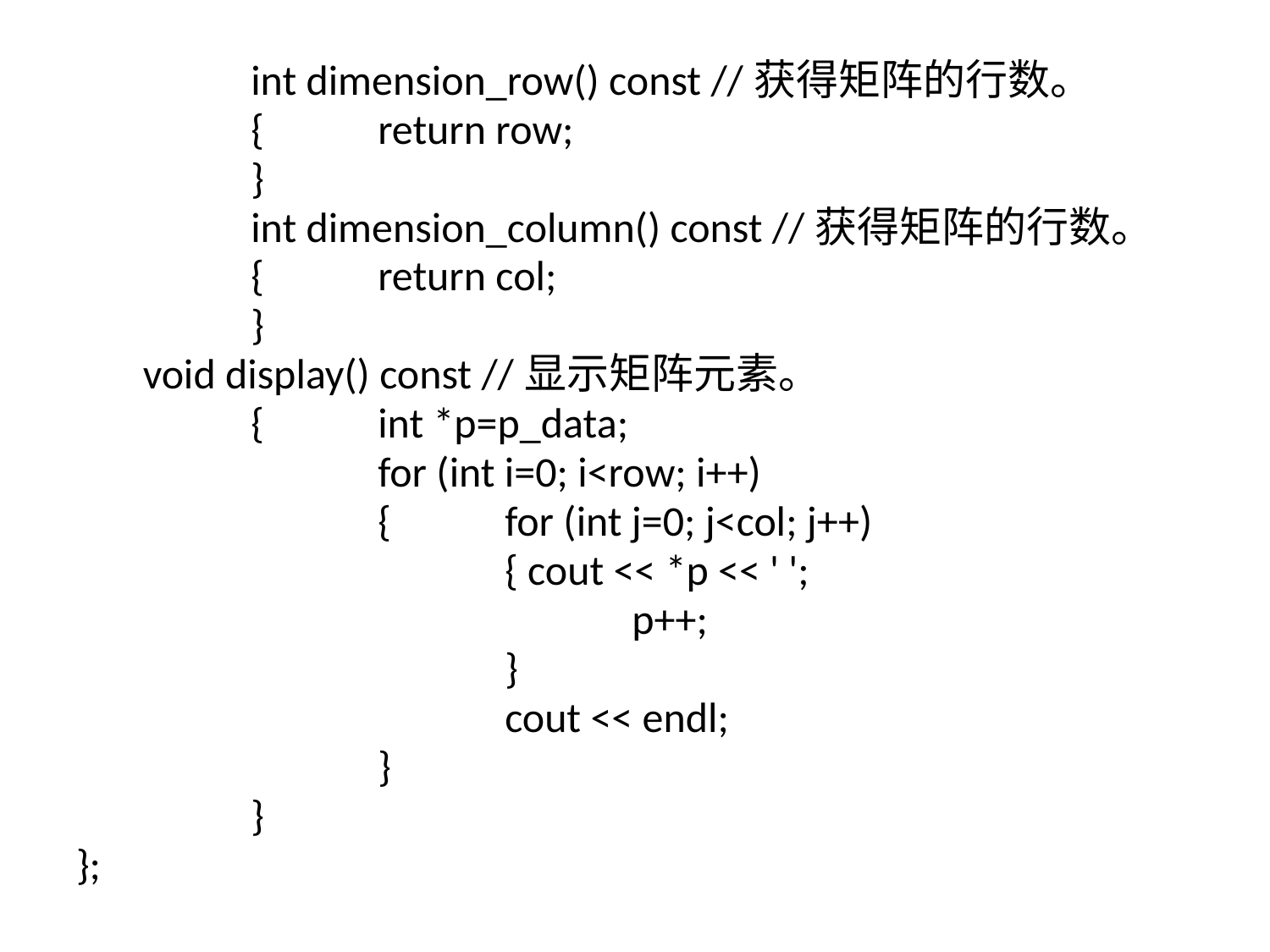

int dimension_row() const //获得矩阵的行数。
		{	return row;
		}
		int dimension_column() const //获得矩阵的行数。
		{	return col;
		}
	  void display() const //显示矩阵元素。
		{	int *p=p_data;
			for (int i=0; i<row; i++)
			{	for (int j=0; j<col; j++)
				{ cout << *p << ' ';
					p++;
				}
				cout << endl;
			}
		}
};